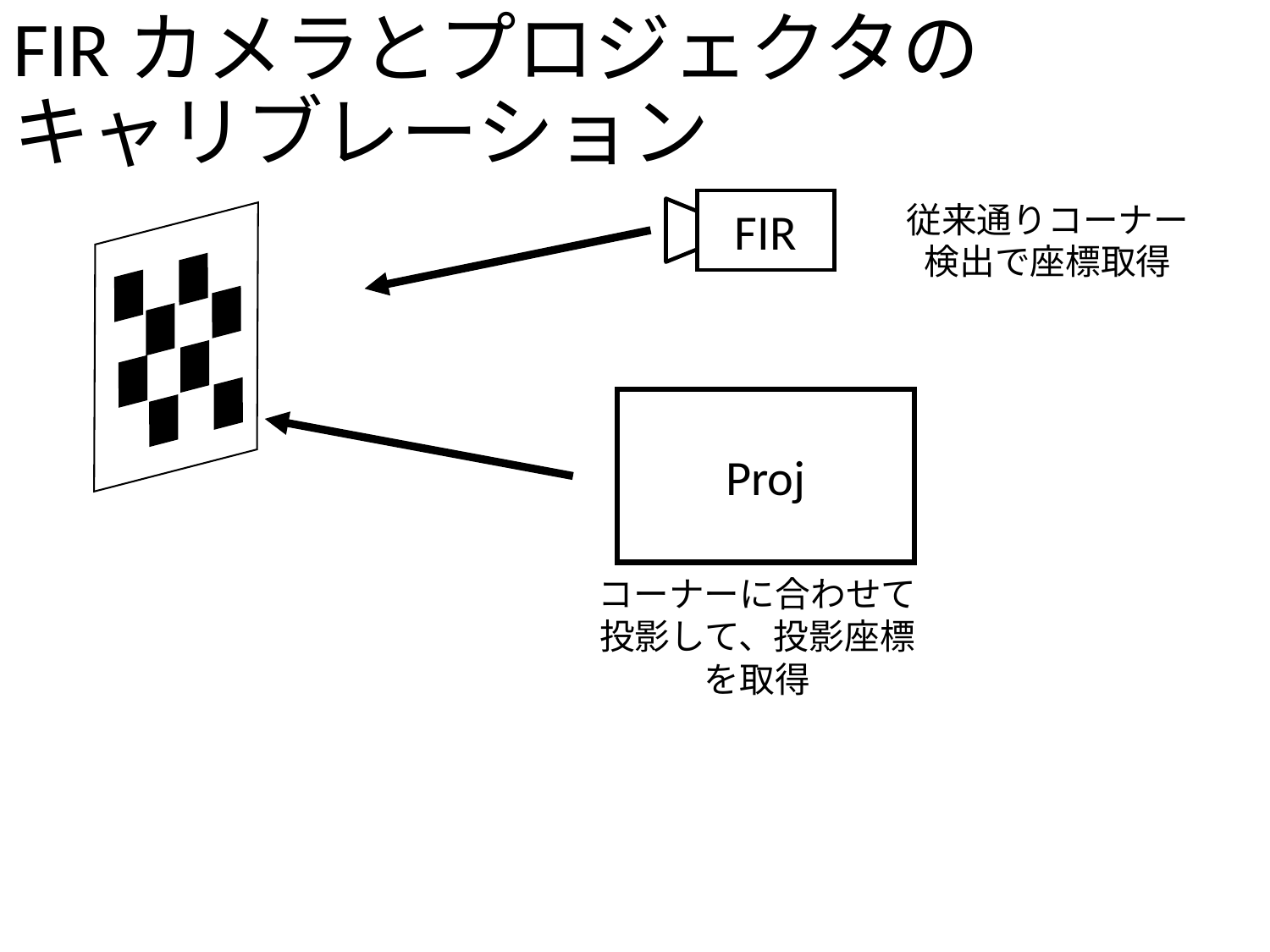

# FIRカメラとプロジェクタのキャリブレーション
従来通りコーナー
検出で座標取得
FIR

Proj
コーナーに合わせて投影して、投影座標を取得